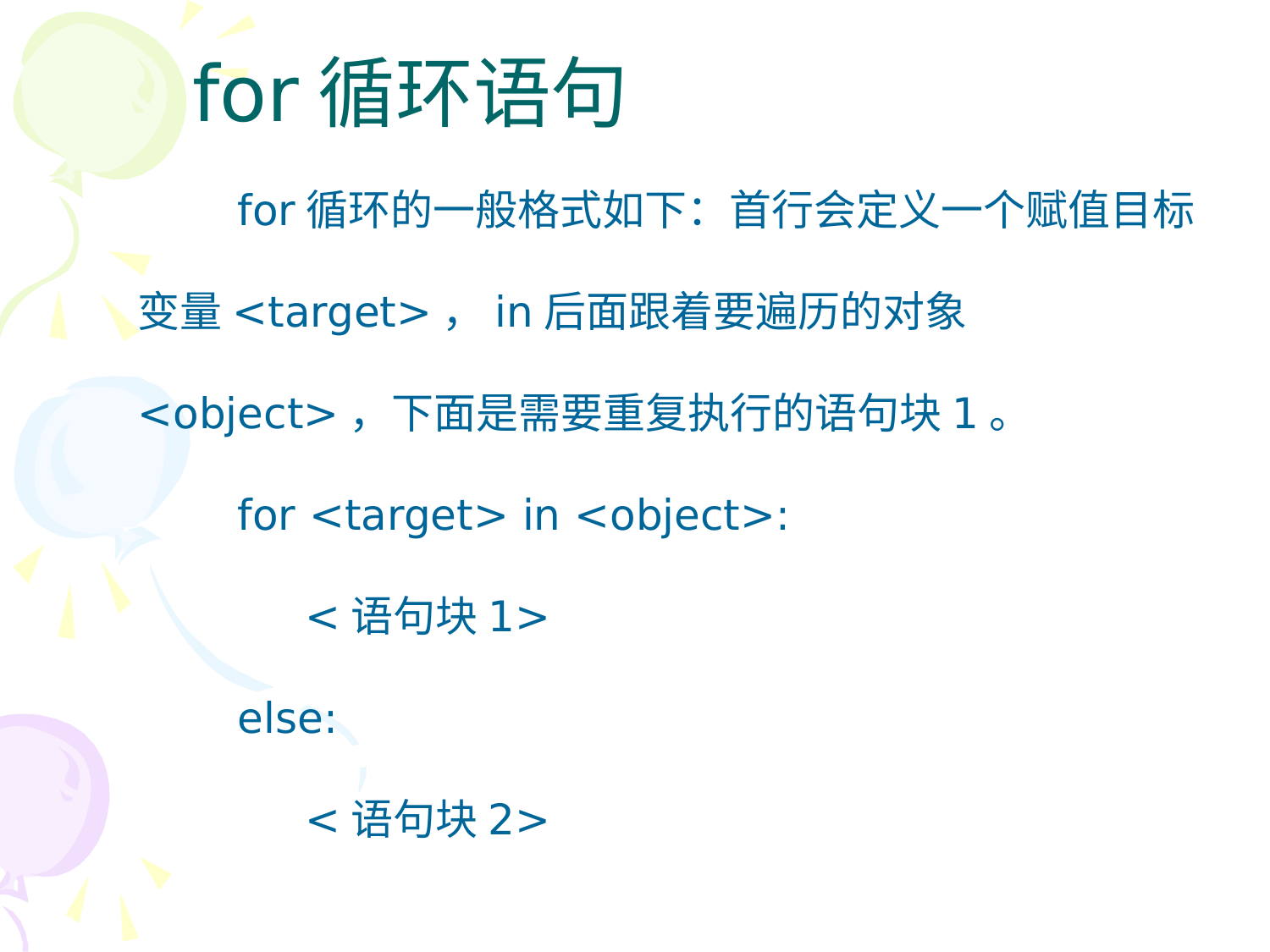

# for循环语句
for循环的一般格式如下：首行会定义一个赋值目标变量<target>，in后面跟着要遍历的对象<object>，下面是需要重复执行的语句块1。
for <target> in <object>:
     <语句块1>
else:
     <语句块2>